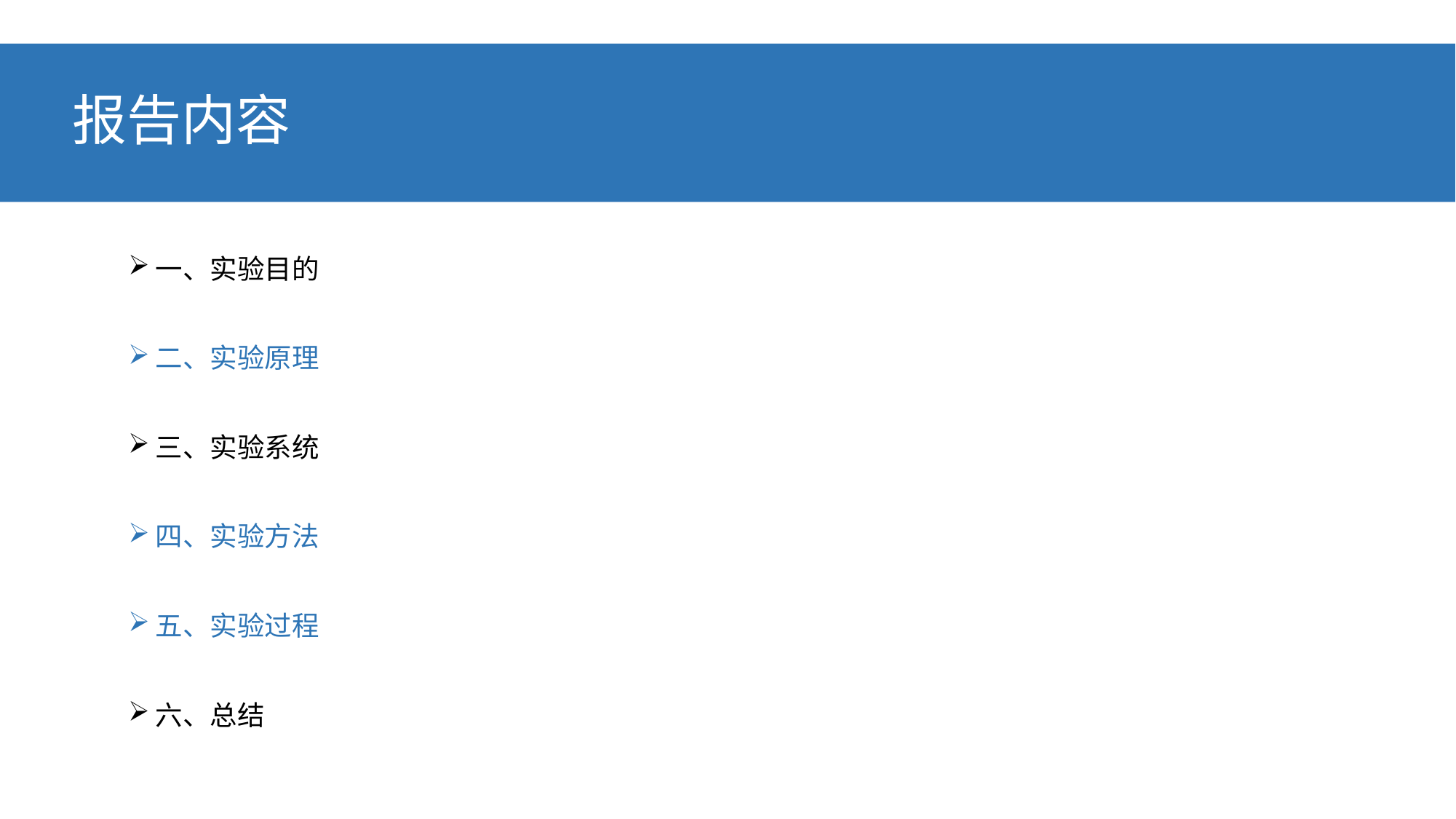

# 报告内容

一、实验目的

二、实验原理

三、实验系统

四、实验方法

五、实验过程

六、总结